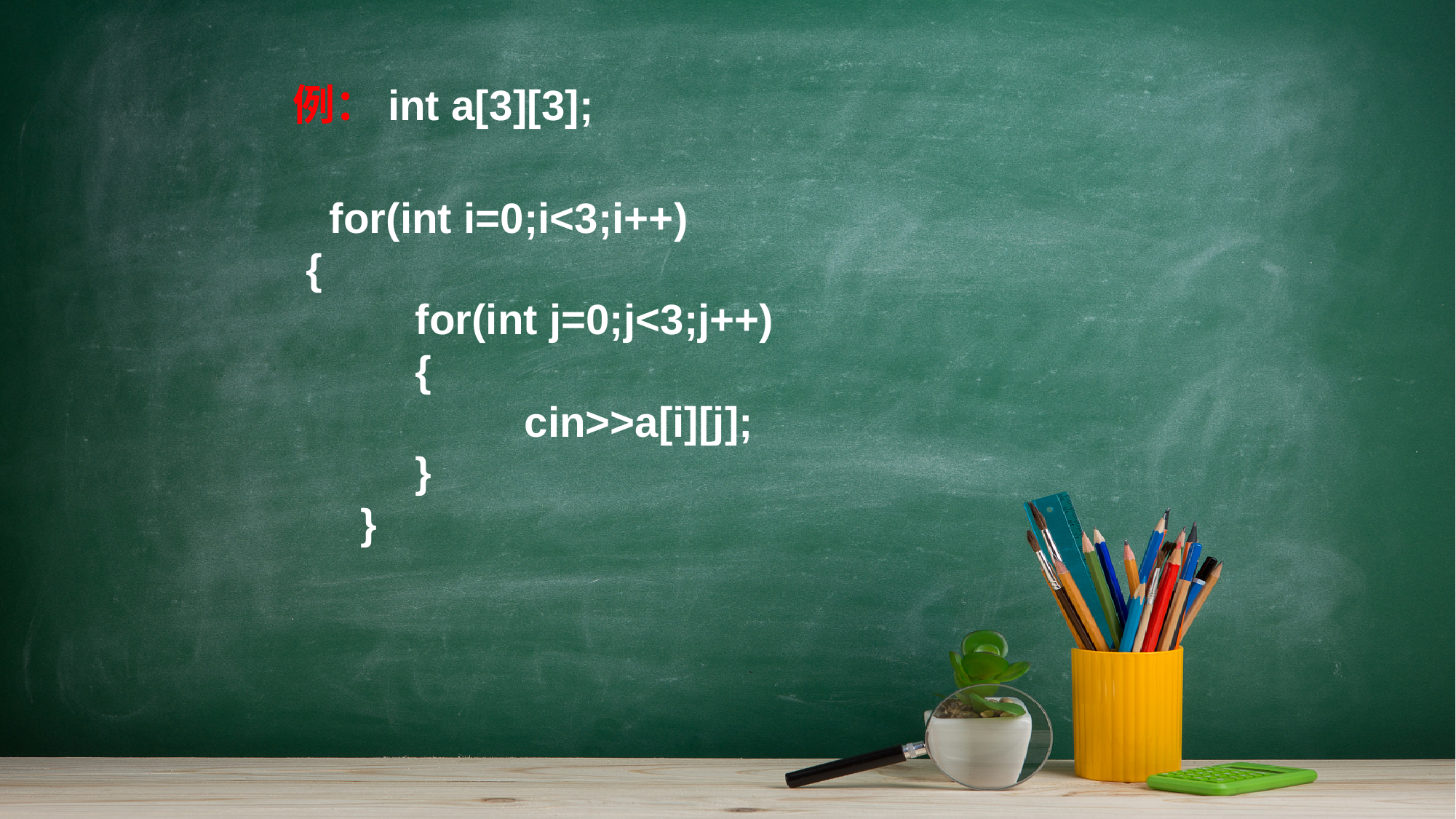

例：int a[3][3];

  for(int i=0;i<3;i++)
{
for(int j=0;j<3;j++)
{
		cin>>a[i][j];
}
}